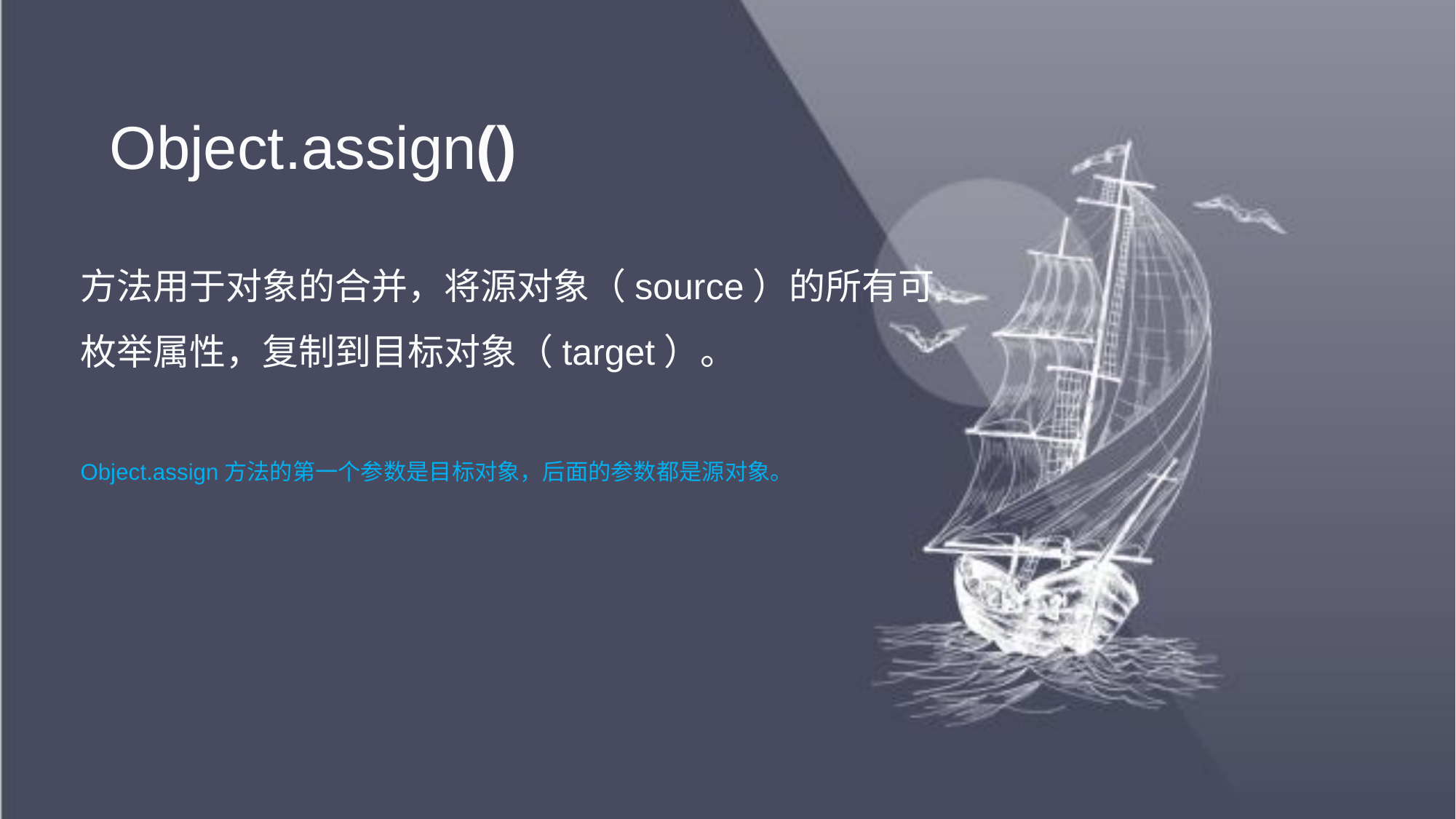

# Object.assign()
方法用于对象的合并，将源对象（source）的所有可枚举属性，复制到目标对象（target）。

Object.assign方法的第一个参数是目标对象，后面的参数都是源对象。